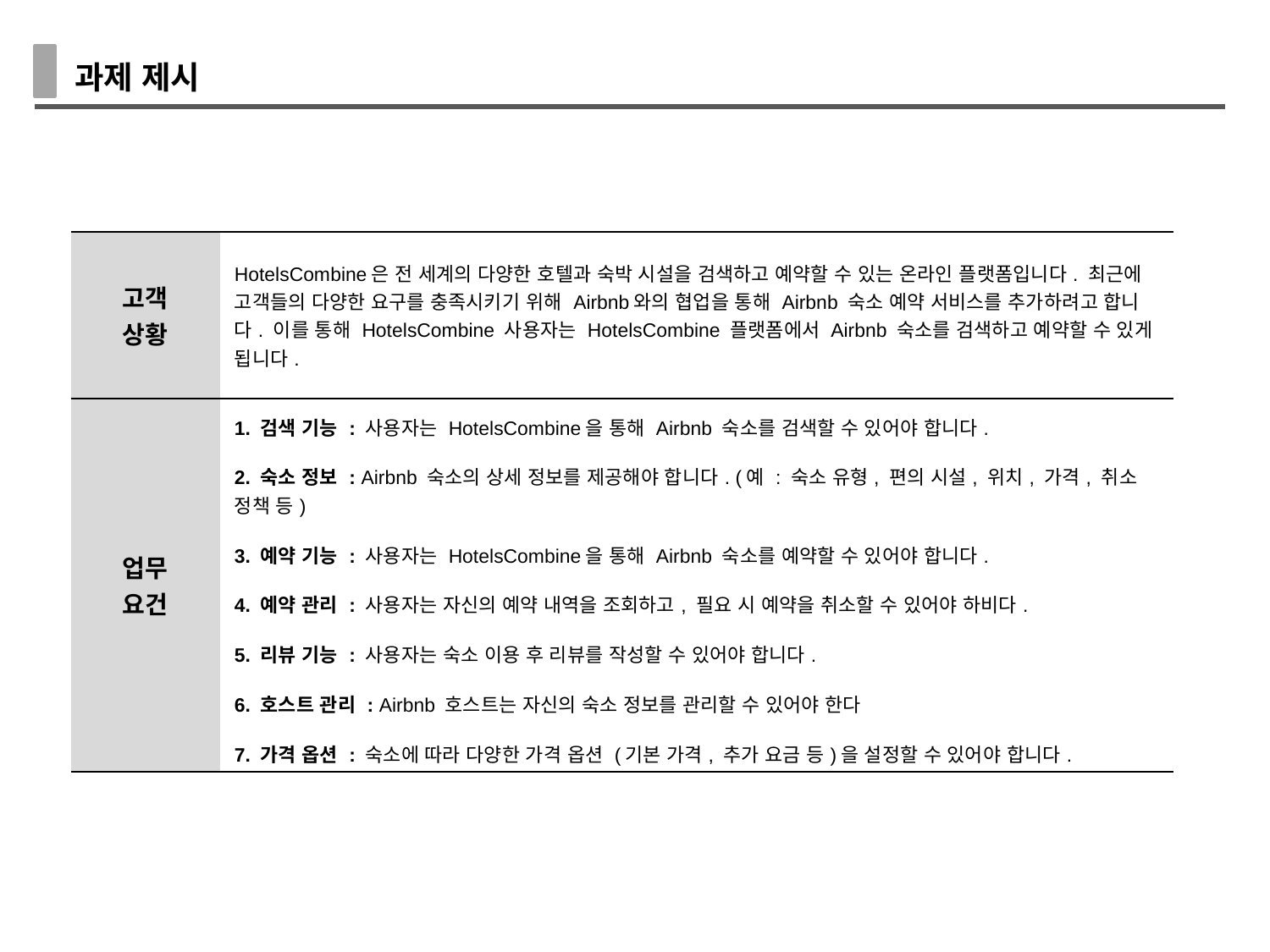

과제 제시
| 고객 상황 | HotelsCombine은 전 세계의 다양한 호텔과 숙박 시설을 검색하고 예약할 수 있는 온라인 플랫폼입니다. 최근에 고객들의 다양한 요구를 충족시키기 위해 Airbnb와의 협업을 통해 Airbnb 숙소 예약 서비스를 추가하려고 합니다. 이를 통해 HotelsCombine 사용자는 HotelsCombine 플랫폼에서 Airbnb 숙소를 검색하고 예약할 수 있게 됩니다. |
| --- | --- |
| 업무 요건 | 1. 검색 기능 : 사용자는 HotelsCombine을 통해 Airbnb 숙소를 검색할 수 있어야 합니다. 2. 숙소 정보 : Airbnb 숙소의 상세 정보를 제공해야 합니다. (예 : 숙소 유형, 편의 시설, 위치, 가격, 취소 정책 등) 3. 예약 기능 : 사용자는 HotelsCombine을 통해 Airbnb 숙소를 예약할 수 있어야 합니다. 4. 예약 관리 : 사용자는 자신의 예약 내역을 조회하고, 필요 시 예약을 취소할 수 있어야 하비다. 5. 리뷰 기능 : 사용자는 숙소 이용 후 리뷰를 작성할 수 있어야 합니다. 6. 호스트 관리 : Airbnb 호스트는 자신의 숙소 정보를 관리할 수 있어야 한다 7. 가격 옵션 : 숙소에 따라 다양한 가격 옵션 (기본 가격, 추가 요금 등)을 설정할 수 있어야 합니다. |